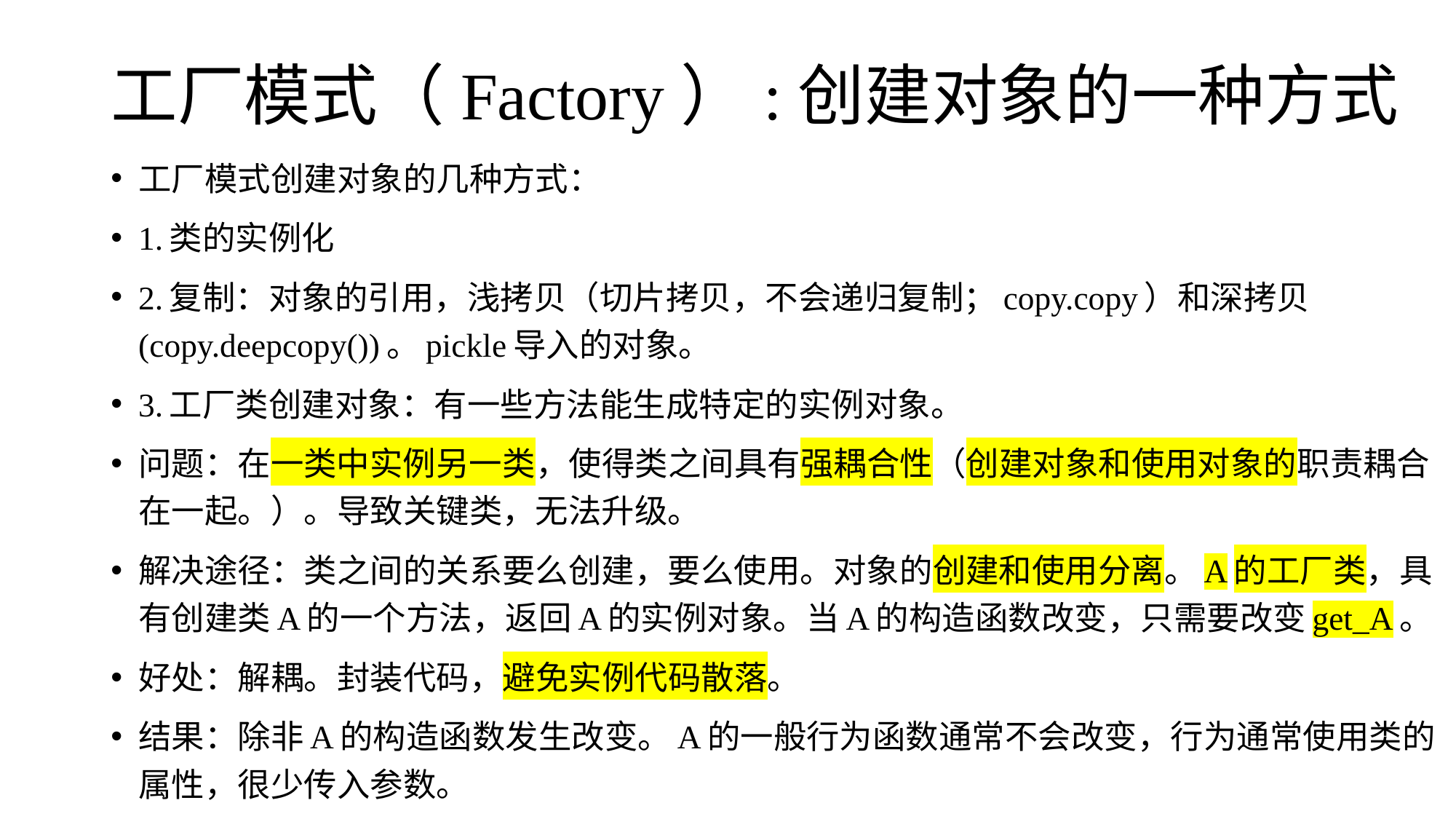

# 工厂模式（Factory）:创建对象的一种方式
工厂模式创建对象的几种方式：
1.类的实例化
2.复制：对象的引用，浅拷贝（切片拷贝，不会递归复制；copy.copy）和深拷贝(copy.deepcopy())。pickle导入的对象。
3.工厂类创建对象：有一些方法能生成特定的实例对象。
问题：在一类中实例另一类，使得类之间具有强耦合性（创建对象和使用对象的职责耦合在一起。）。导致关键类，无法升级。
解决途径：类之间的关系要么创建，要么使用。对象的创建和使用分离。A的工厂类，具有创建类A的一个方法，返回A的实例对象。当A的构造函数改变，只需要改变get_A。
好处：解耦。封装代码，避免实例代码散落。
结果：除非A的构造函数发生改变。A的一般行为函数通常不会改变，行为通常使用类的属性，很少传入参数。